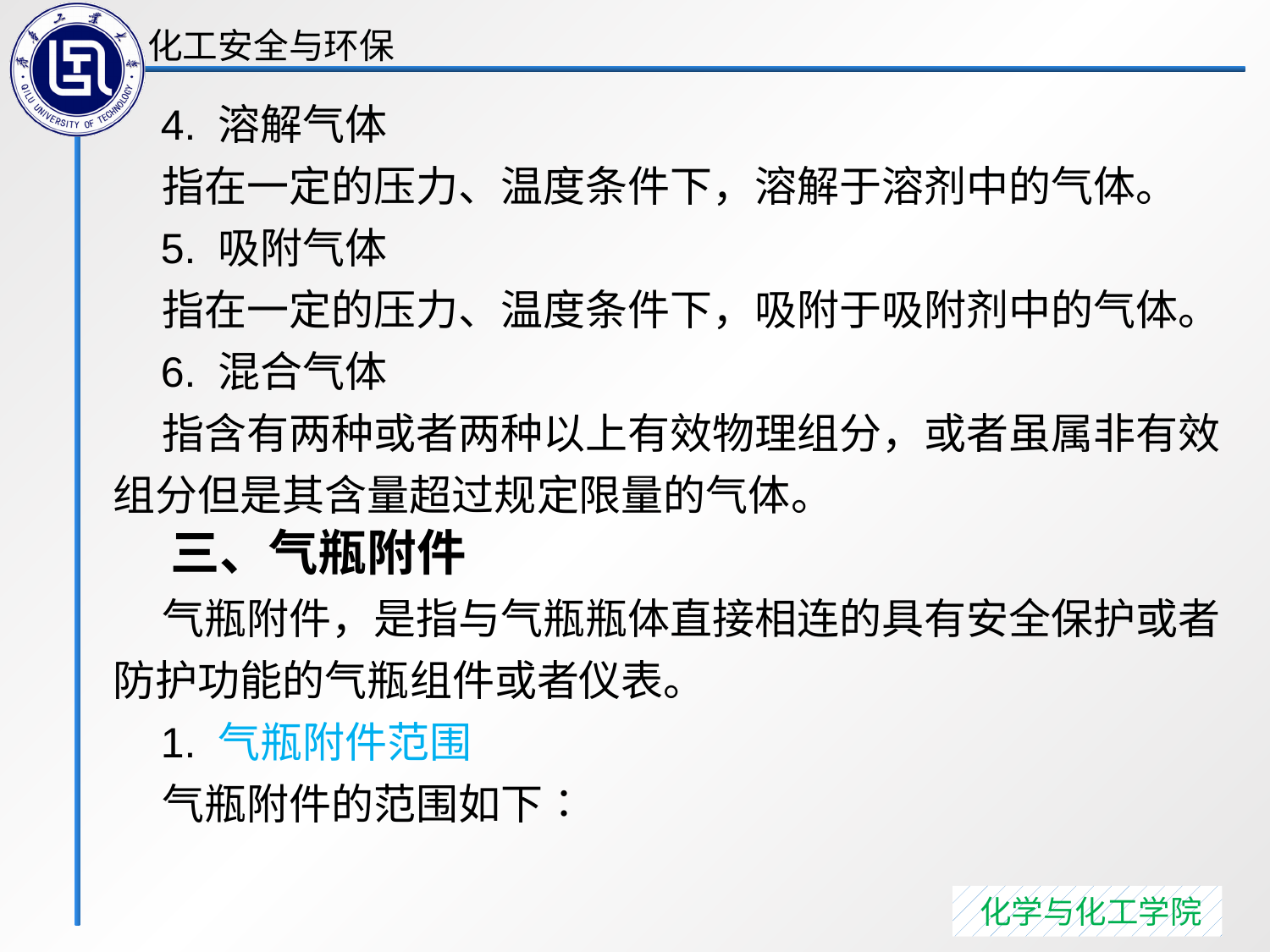

4. 溶解气体
    指在一定的压力、温度条件下，溶解于溶剂中的气体。
    5. 吸附气体
    指在一定的压力、温度条件下，吸附于吸附剂中的气体。
    6. 混合气体
    指含有两种或者两种以上有效物理组分，或者虽属非有效组分但是其含量超过规定限量的气体。
    三、气瓶附件
    气瓶附件，是指与气瓶瓶体直接相连的具有安全保护或者防护功能的气瓶组件或者仪表。
    1. 气瓶附件范围
    气瓶附件的范围如下∶